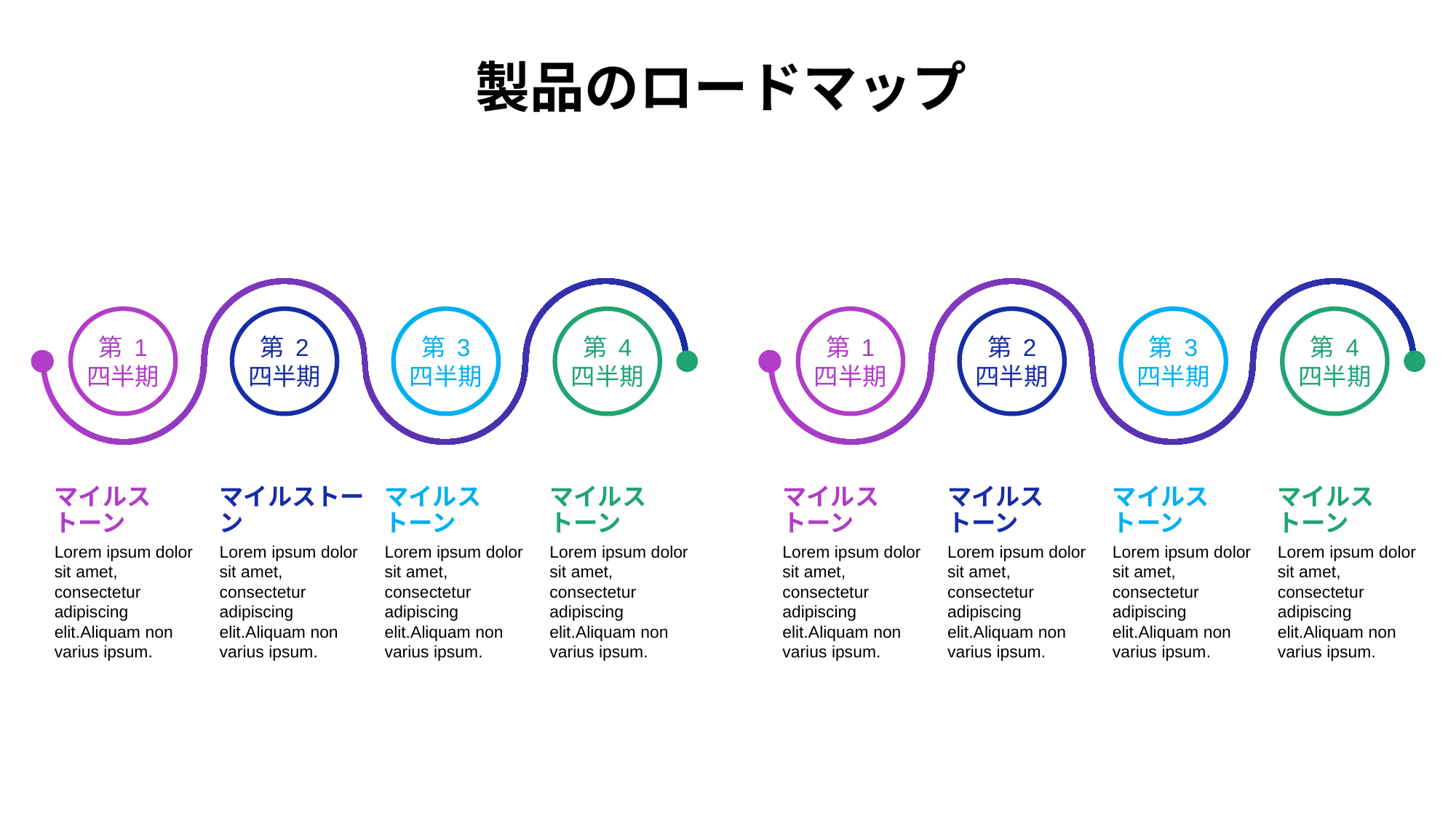

# 製品のロードマップ

第 1 四半期
第 2 四半期
第 3 四半期
第 4 四半期
第 1 四半期
第 2 四半期
第 3 四半期
第 4 四半期

マイルストーン
マイルストーン
マイルストーン
マイルストーン
マイルストーン
マイルストーン
マイルストーン
マイルストーン
Lorem ipsum dolor sit amet, consectetur adipiscing elit.Aliquam non varius ipsum.

Lorem ipsum dolor sit amet, consectetur adipiscing elit.Aliquam non varius ipsum.

Lorem ipsum dolor sit amet, consectetur adipiscing elit.Aliquam non varius ipsum.

Lorem ipsum dolor sit amet, consectetur adipiscing elit.Aliquam non varius ipsum.

Lorem ipsum dolor sit amet, consectetur adipiscing elit.Aliquam non varius ipsum.

Lorem ipsum dolor sit amet, consectetur adipiscing elit.Aliquam non varius ipsum.

Lorem ipsum dolor sit amet, consectetur adipiscing elit.Aliquam non varius ipsum.

Lorem ipsum dolor sit amet, consectetur adipiscing elit.Aliquam non varius ipsum.